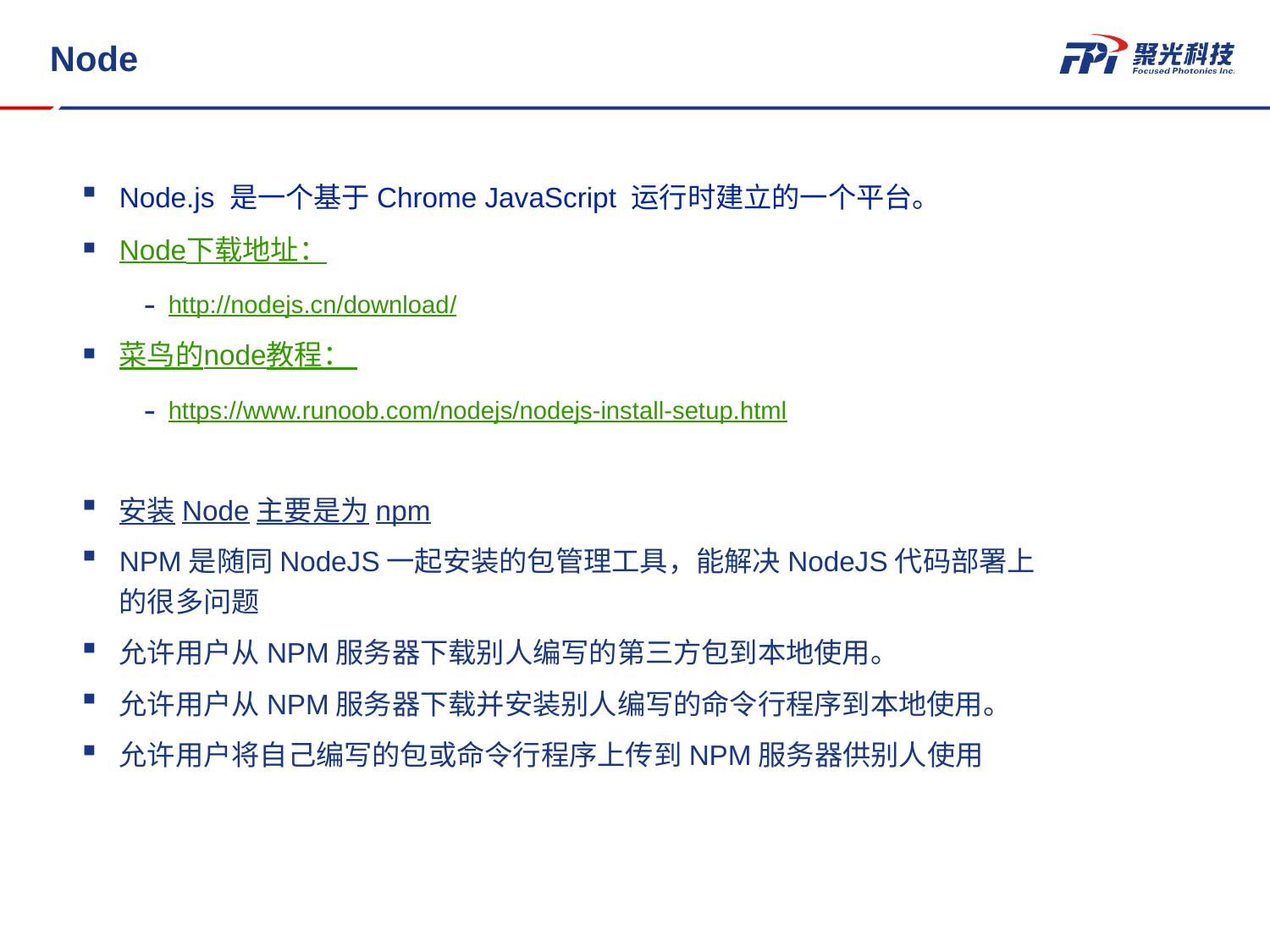

# Node
Node.js 是一个基于Chrome JavaScript 运行时建立的一个平台。
Node下载地址：
http://nodejs.cn/download/
菜鸟的node教程：
https://www.runoob.com/nodejs/nodejs-install-setup.html

安装Node主要是为npm
NPM是随同NodeJS一起安装的包管理工具，能解决NodeJS代码部署上的很多问题
允许用户从NPM服务器下载别人编写的第三方包到本地使用。
允许用户从NPM服务器下载并安装别人编写的命令行程序到本地使用。
允许用户将自己编写的包或命令行程序上传到NPM服务器供别人使用

4